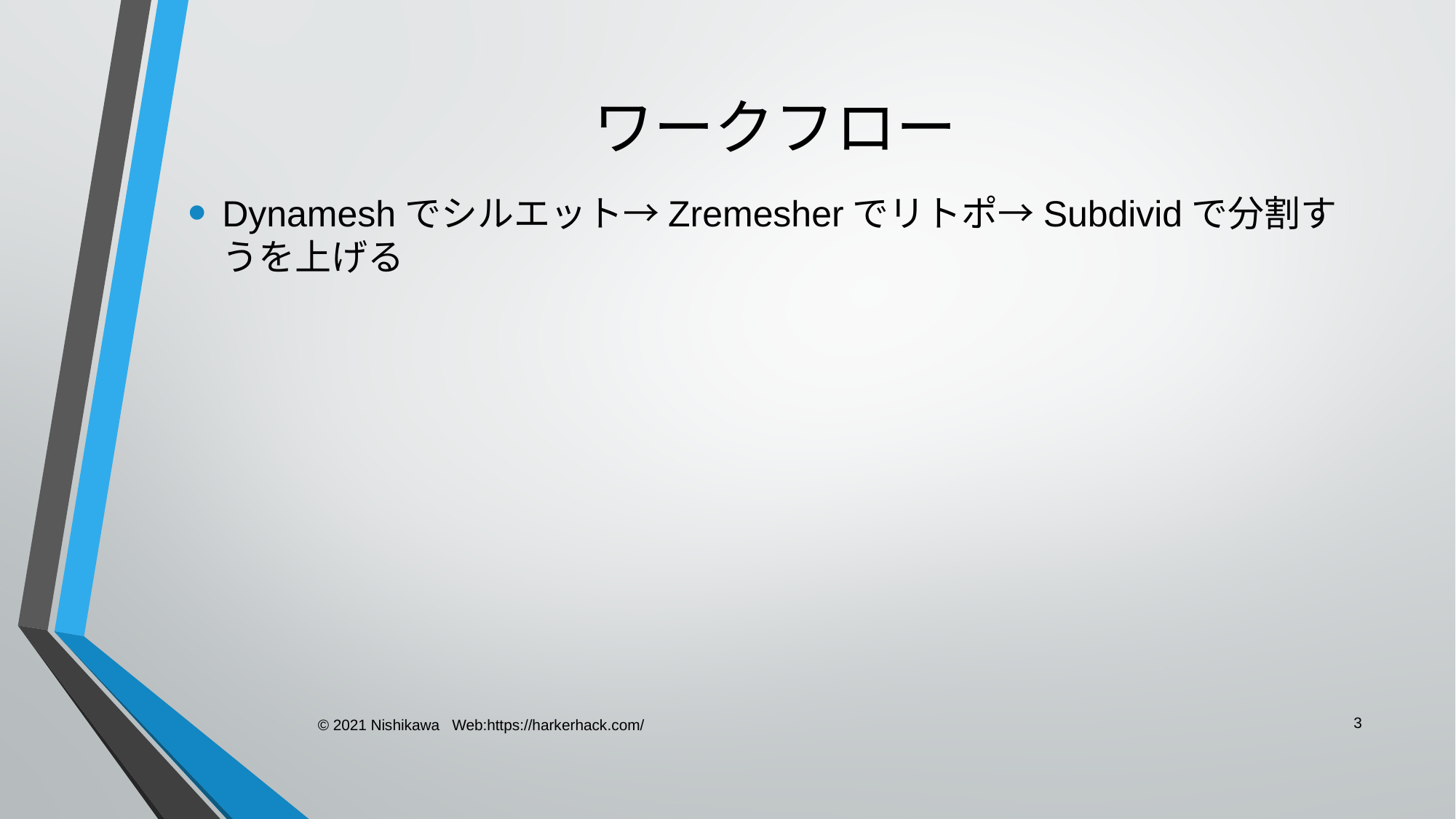

# ワークフロー
Dynameshでシルエット→Zremesherでリトポ→Subdividで分割すうを上げる
3
© 2021 Nishikawa   Web:https://harkerhack.com/